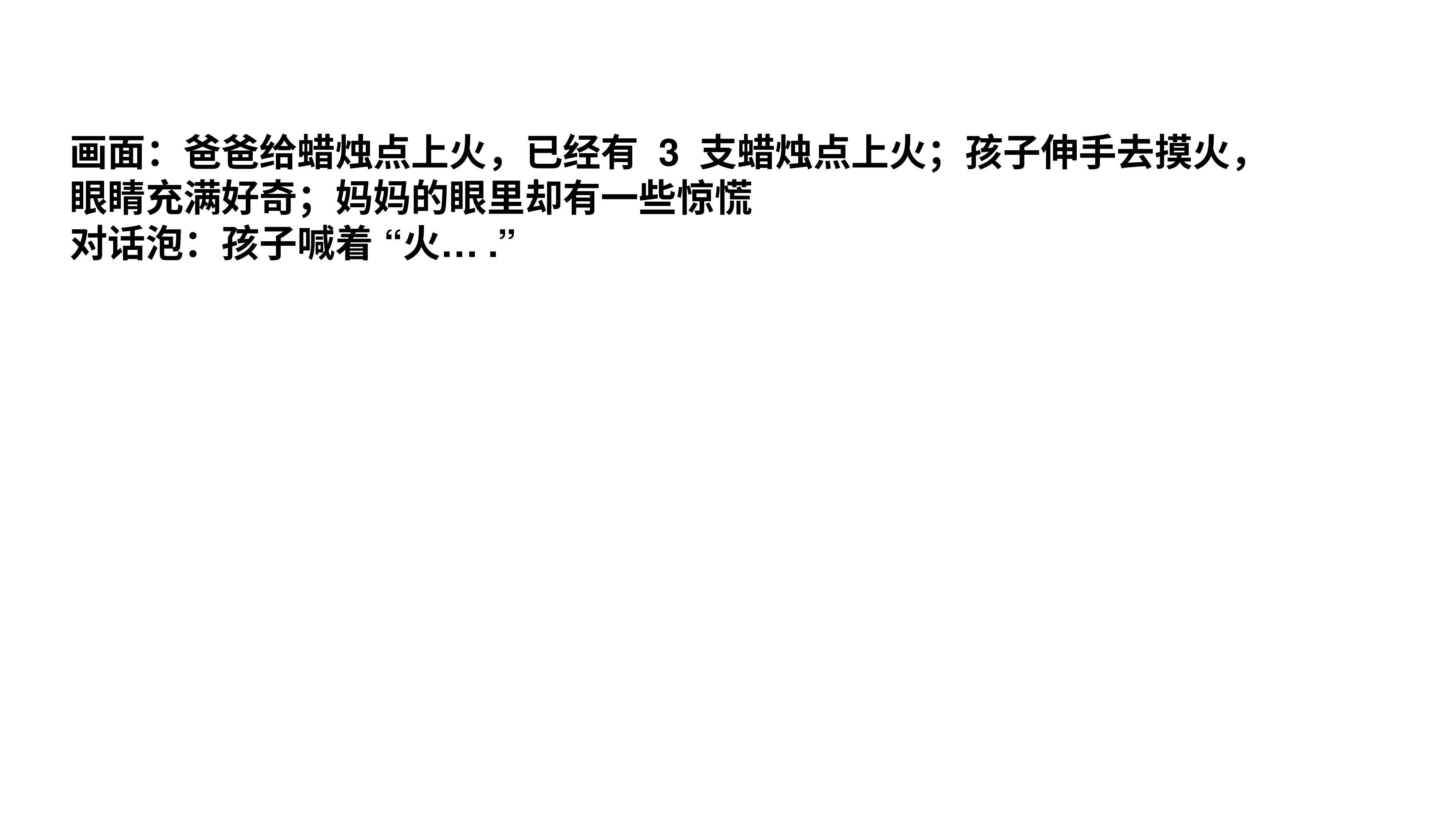

画面：爸爸给蜡烛点上火，已经有 3 支蜡烛点上火；孩子伸手去摸火，
眼睛充满好奇；妈妈的眼里却有一些惊慌
对话泡：孩子喊着 “火….”